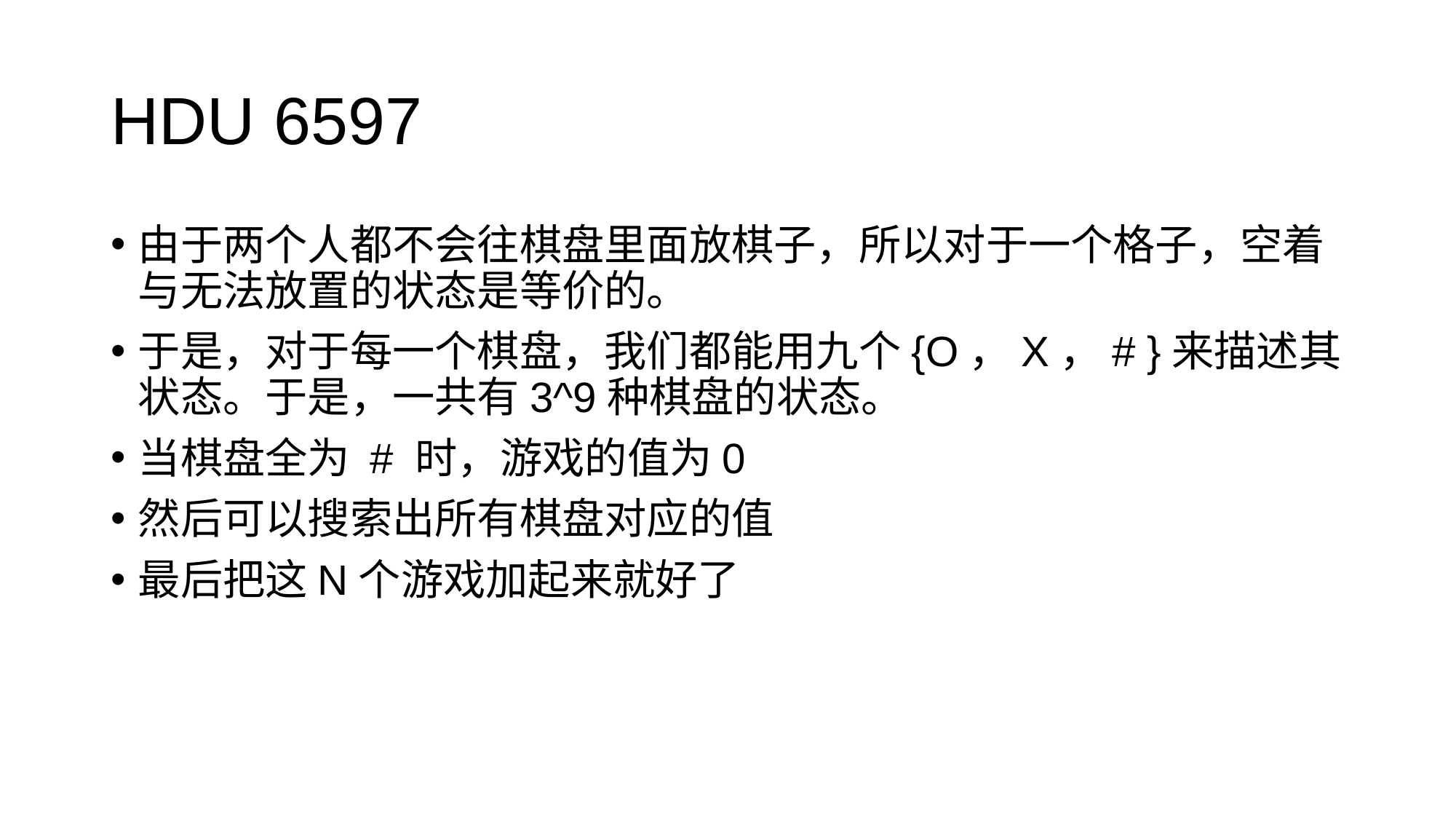

# HDU 6597
由于两个人都不会往棋盘里面放棋子，所以对于一个格子，空着与无法放置的状态是等价的。
于是，对于每一个棋盘，我们都能用九个{O，X，# }来描述其状态。于是，一共有3^9种棋盘的状态。
当棋盘全为 # 时，游戏的值为0
然后可以搜索出所有棋盘对应的值
最后把这N个游戏加起来就好了